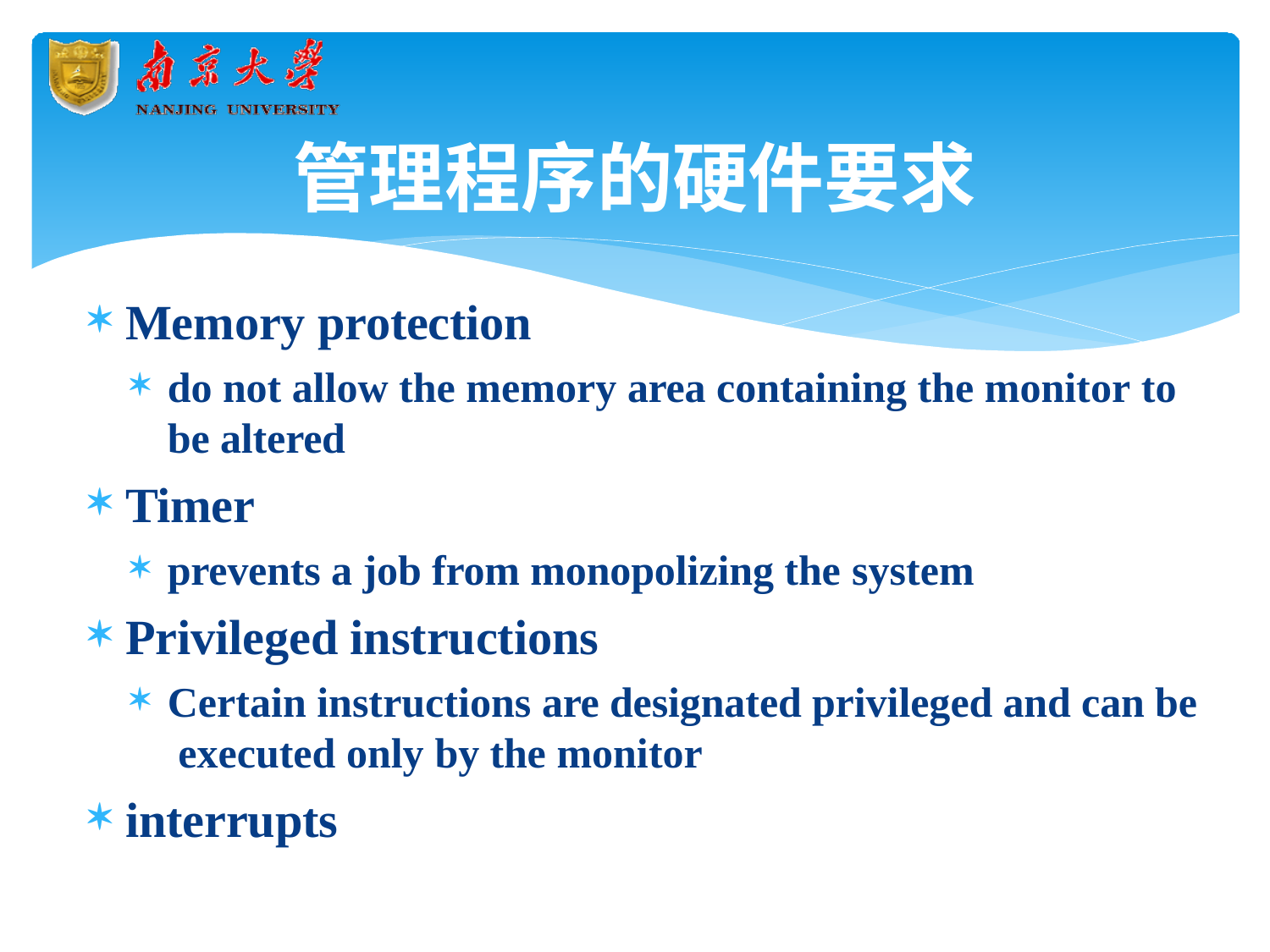

# 管理程序的硬件要求
Memory protection
do not allow the memory area containing the monitor to
be altered
Timer
prevents a job from monopolizing the system
Privileged instructions
Certain instructions are designated privileged and can be  executed only by the monitor
interrupts